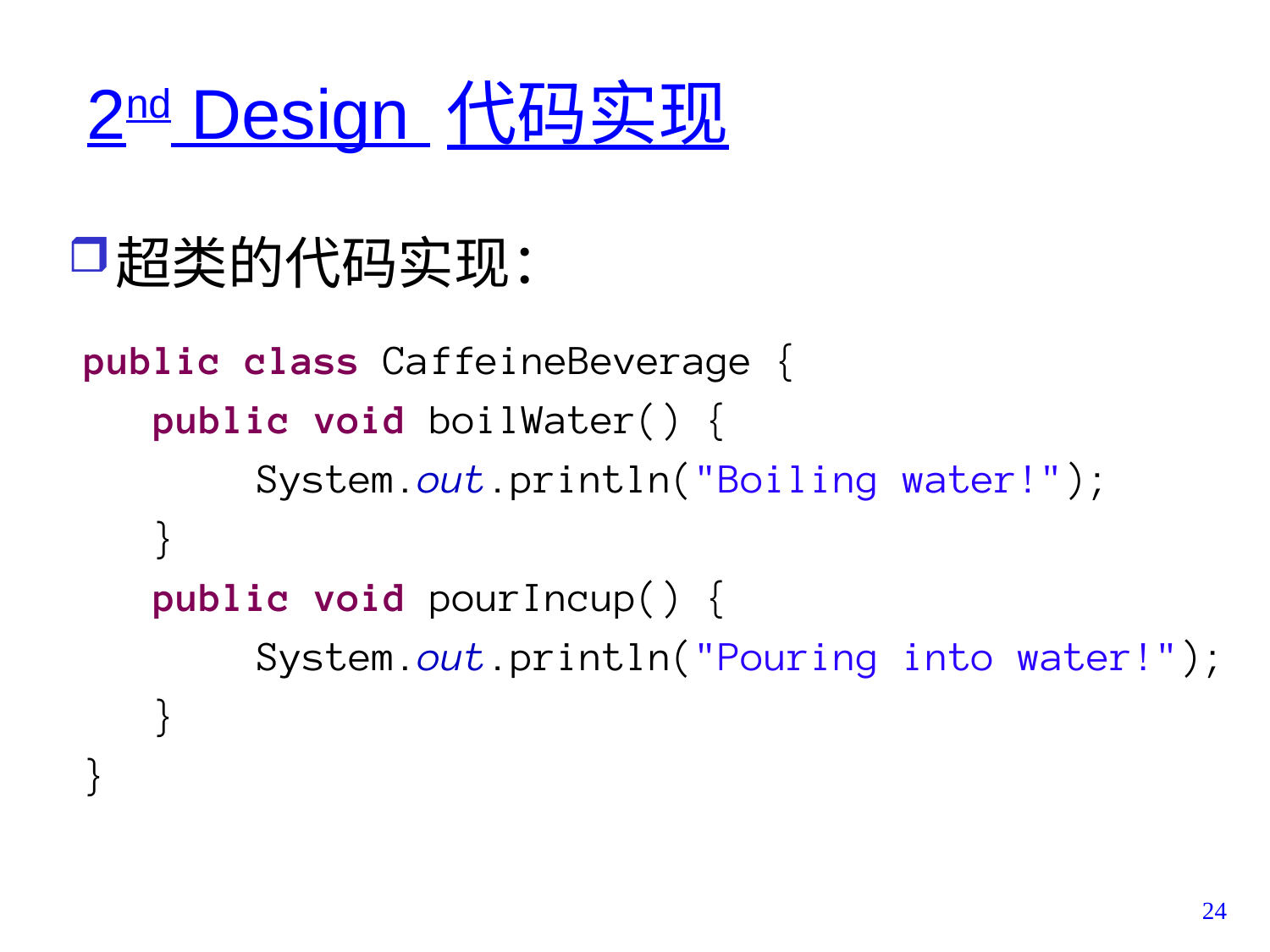

# 2nd Design 代码实现
超类的代码实现：

public class CaffeineBeverage {
   public void boilWater() {
	  System.out.println("Boiling water!");
   }
   public void pourIncup() {
	  System.out.println("Pouring into water!");
   }
}
24